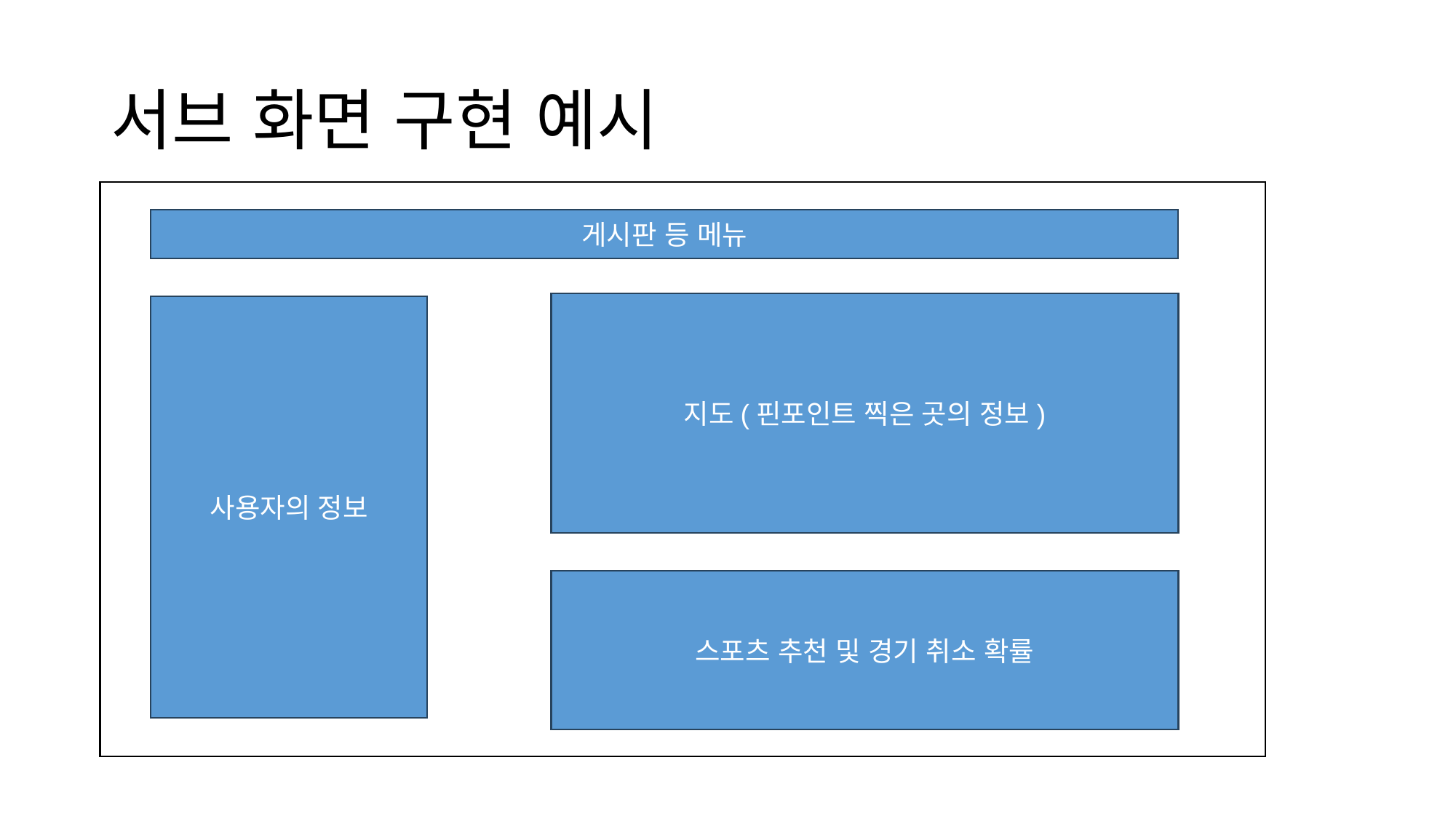

# 서브 화면 구현 예시

게시판 등 메뉴
지도(핀포인트 찍은 곳의 정보)
스포츠 추천 및 경기 취소 확률
사용자의 정보